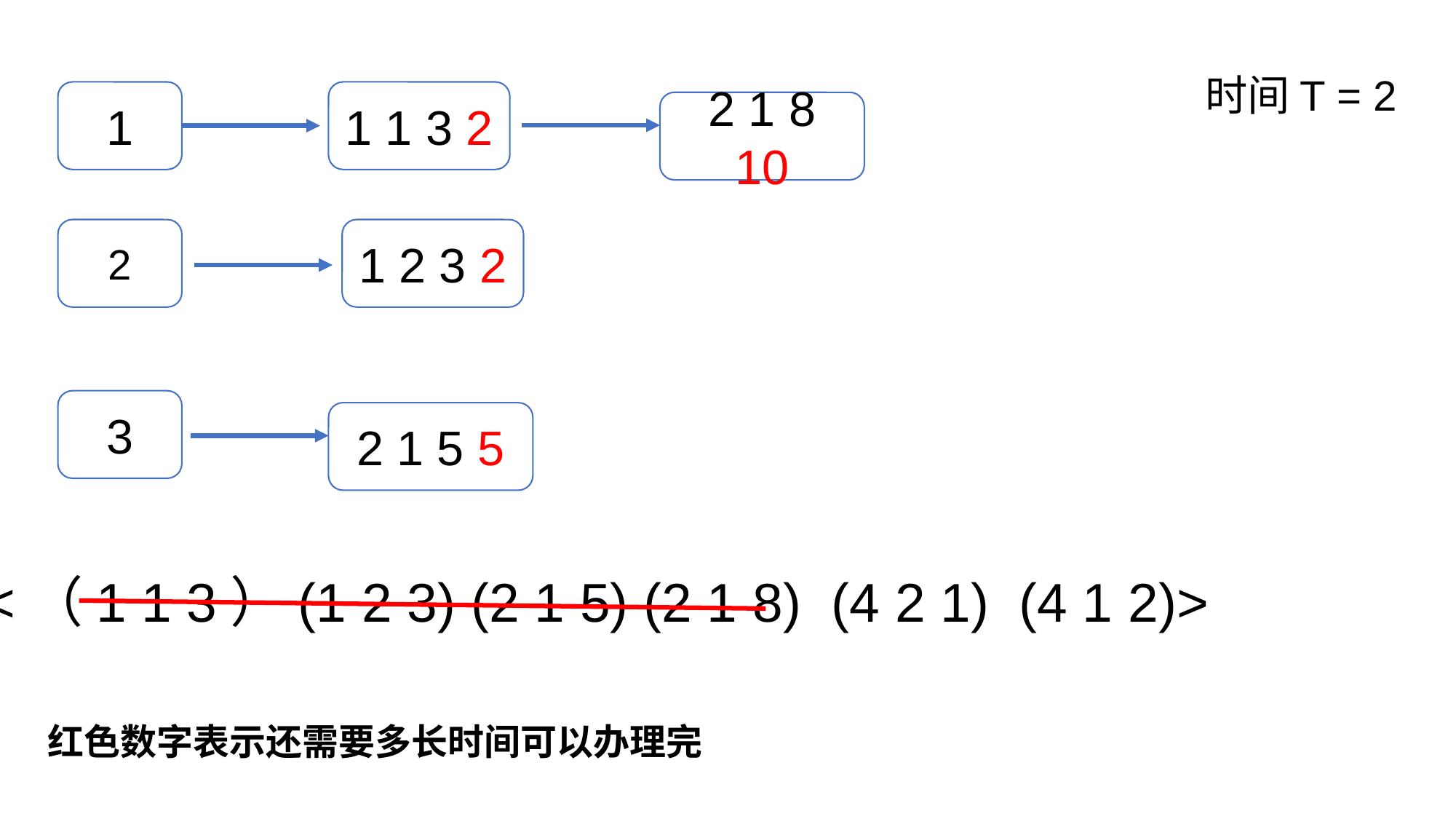

时间T = 2
1 1 3 2
1
2 1 8 10
2
1 2 3 2
3
2 1 5 5
<（1 1 3）(1 2 3) (2 1 5) (2 1 8)  (4 2 1)  (4 1 2)>
红色数字表示还需要多长时间可以办理完